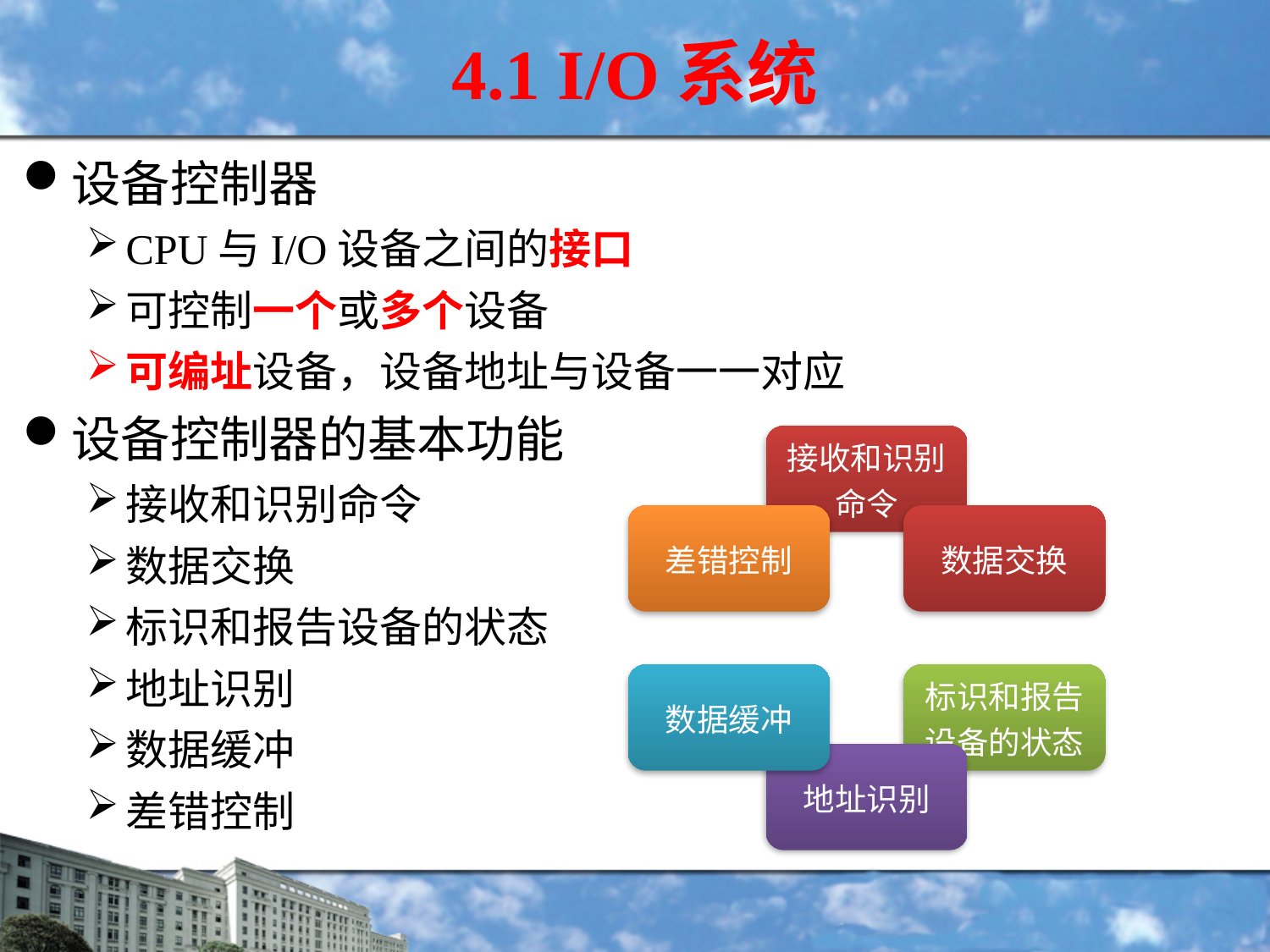

4.1 I/O系统
设备控制器
CPU与I/O设备之间的接口
可控制一个或多个设备
可编址设备，设备地址与设备一一对应
设备控制器的基本功能
接收和识别命令
数据交换
标识和报告设备的状态
地址识别
数据缓冲
差错控制
接收和识别命令
数据交换
标识和报告设备的状态
地址识别
数据缓冲
差错控制